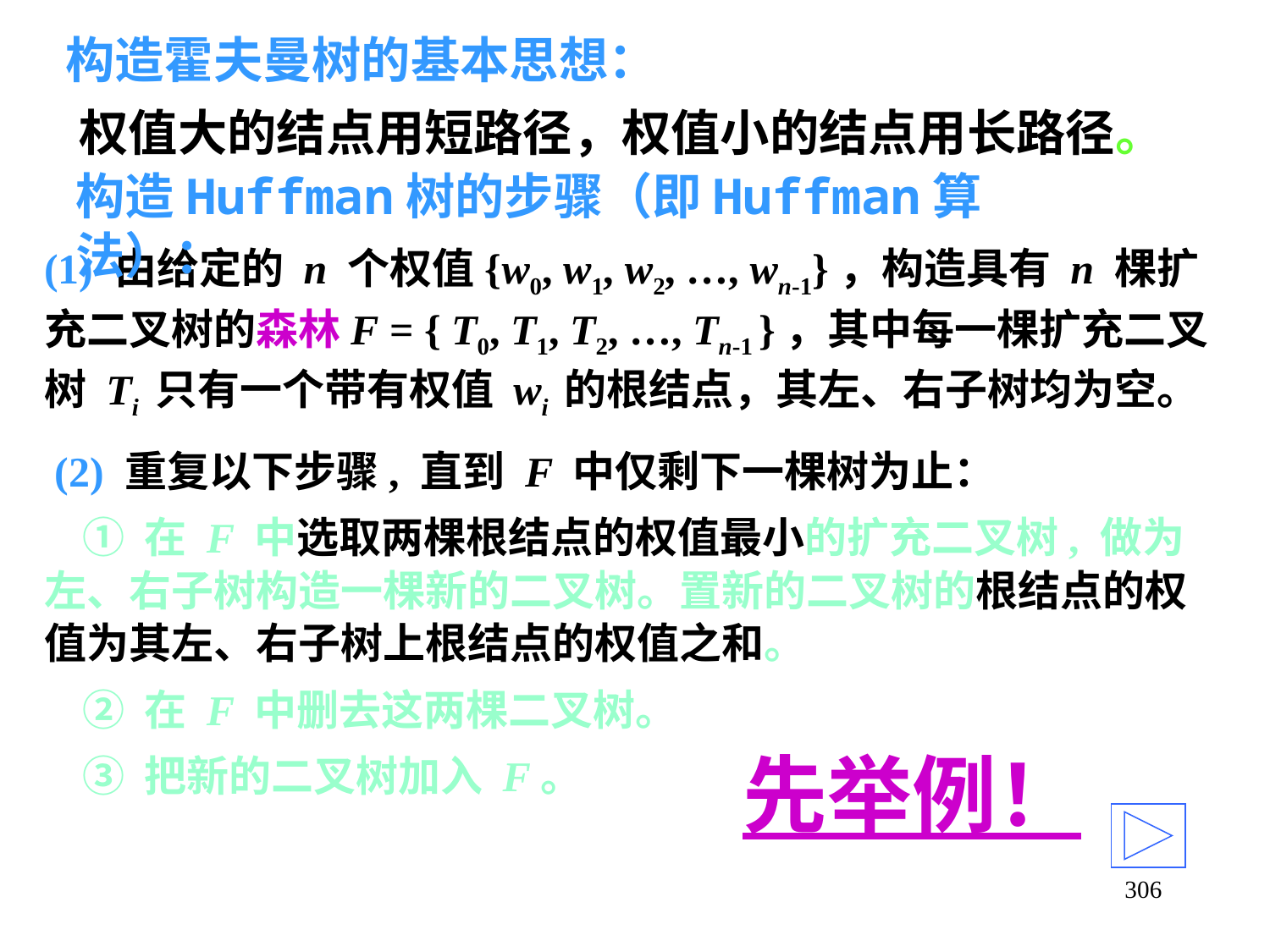

# 构造霍夫曼树的基本思想：
权值大的结点用短路径，权值小的结点用长路径。
构造Huffman树的步骤（即Huffman算法）：
(1) 由给定的 n 个权值{w0, w1, w2, …, wn-1}，构造具有 n 棵扩充二叉树的森林F = { T0, T1, T2, …, Tn-1 }，其中每一棵扩充二叉树 Ti 只有一个带有权值 wi 的根结点，其左、右子树均为空。
 (2) 重复以下步骤, 直到 F 中仅剩下一棵树为止：
    ① 在 F 中选取两棵根结点的权值最小的扩充二叉树, 做为左、右子树构造一棵新的二叉树。置新的二叉树的根结点的权值为其左、右子树上根结点的权值之和。
    ② 在 F 中删去这两棵二叉树。
    ③ 把新的二叉树加入 F。
先举例！

306